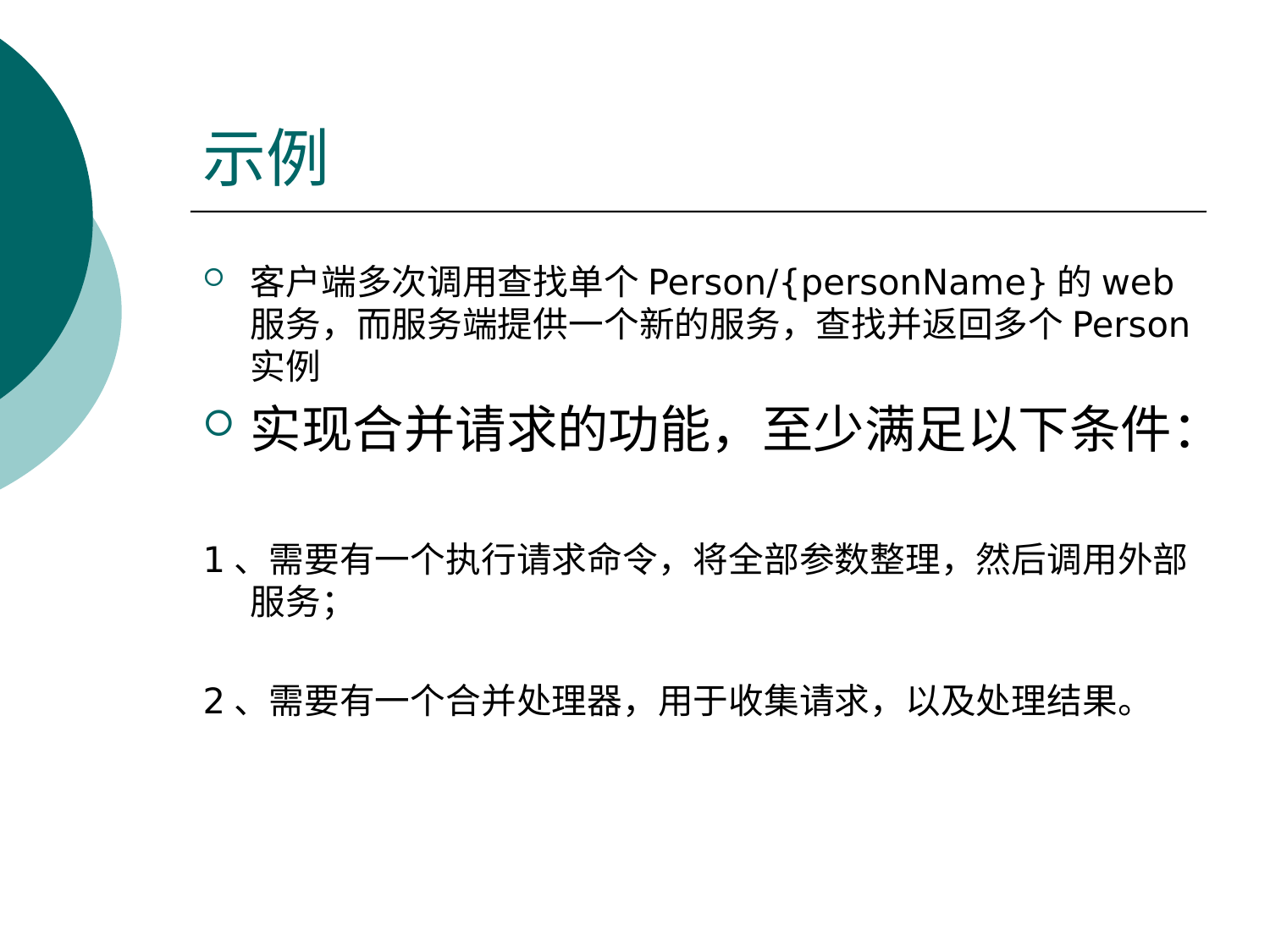

# 示例
客户端多次调用查找单个Person/{personName}的web服务，而服务端提供一个新的服务，查找并返回多个Person实例
实现合并请求的功能，至少满足以下条件：

1、需要有一个执行请求命令，将全部参数整理，然后调用外部服务；

2、需要有一个合并处理器，用于收集请求，以及处理结果。